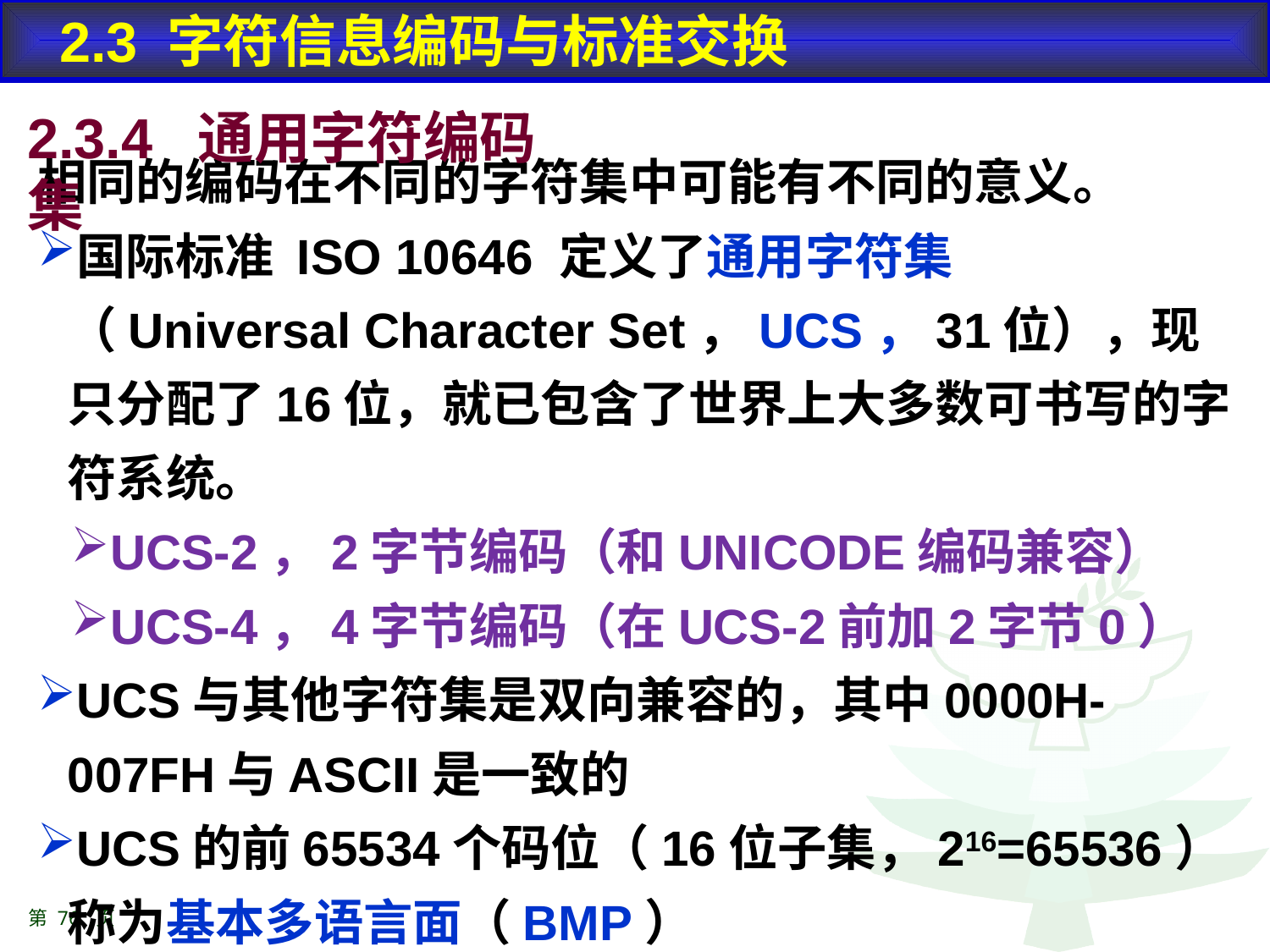

2.3 字符信息编码与标准交换
2.3.4  通用字符编码集
相同的编码在不同的字符集中可能有不同的意义。
国际标准 ISO 10646 定义了通用字符集（Universal Character Set，UCS，31位），现只分配了16位，就已包含了世界上大多数可书写的字符系统。
UCS-2，2字节编码（和UNICODE编码兼容）
UCS-4，4字节编码（在UCS-2前加2字节0）
UCS与其他字符集是双向兼容的，其中0000H-007FH与ASCII是一致的
UCS的前65534个码位（16位子集，216=65536）称为基本多语言面（BMP）